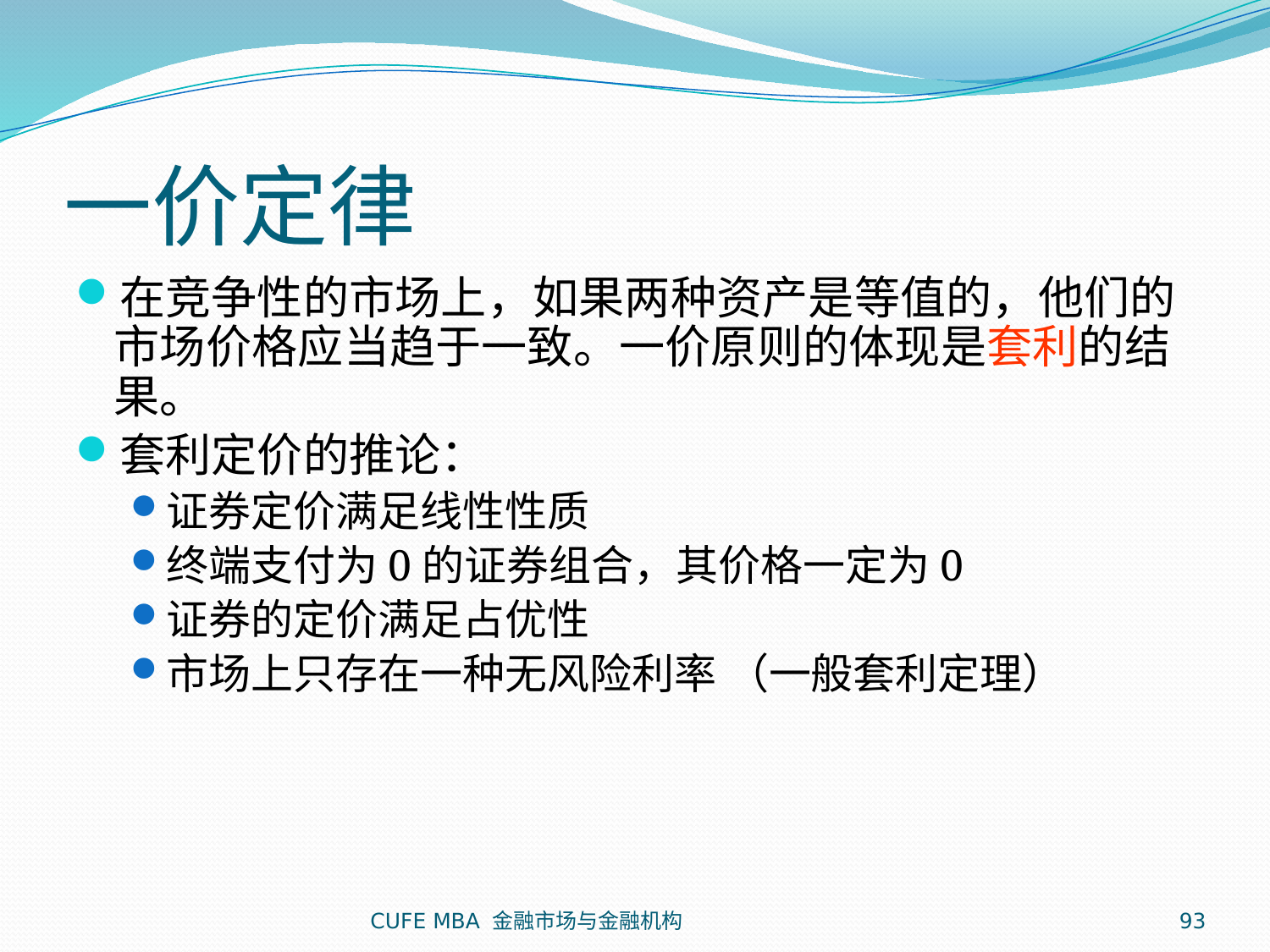

# 一价定律
在竞争性的市场上，如果两种资产是等值的，他们的市场价格应当趋于一致。一价原则的体现是套利的结果。
套利定价的推论：
证券定价满足线性性质
终端支付为0的证券组合，其价格一定为0
证券的定价满足占优性
市场上只存在一种无风险利率 （一般套利定理）
CUFE MBA 金融市场与金融机构
93